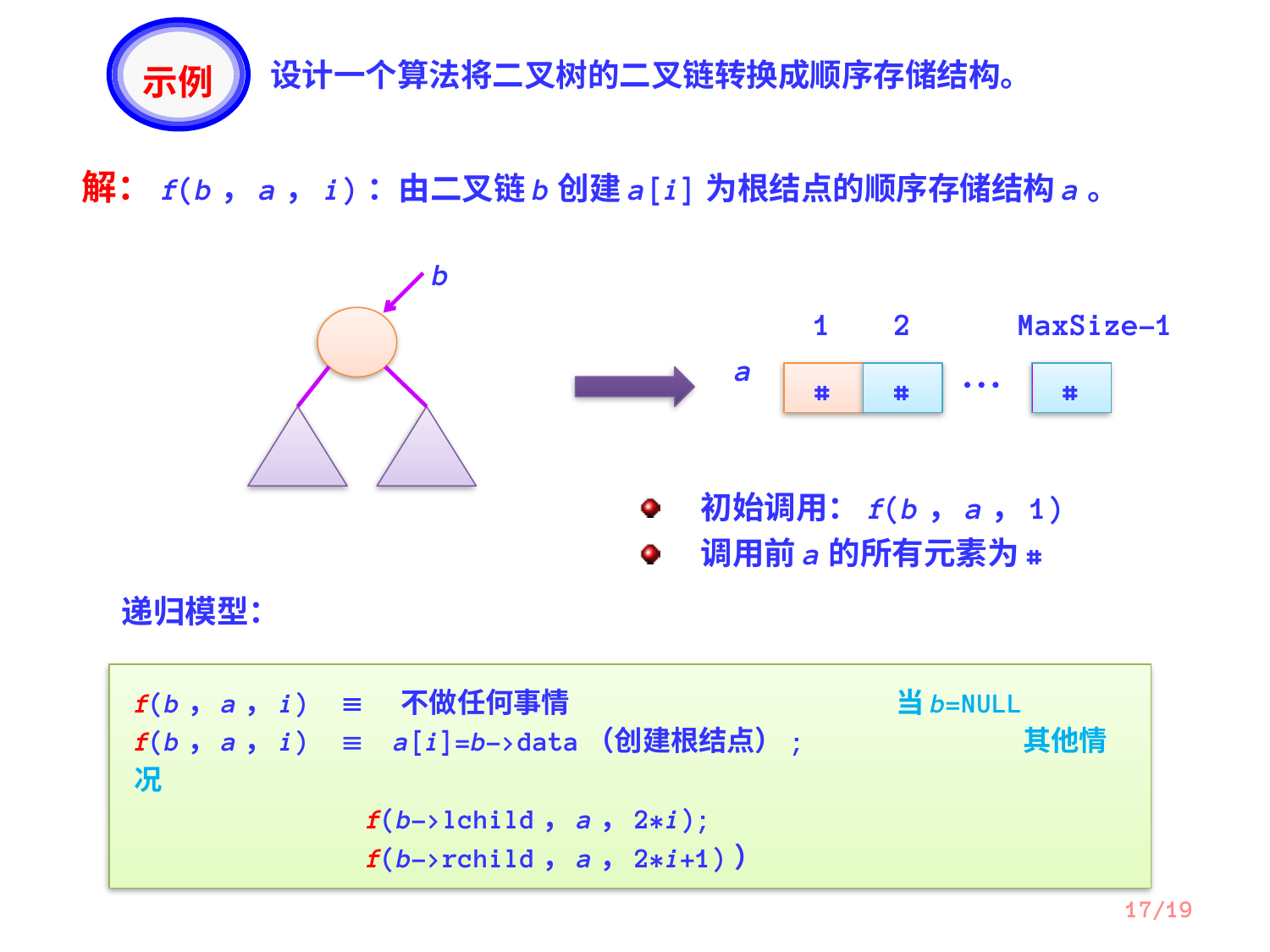

示例
设计一个算法将二叉树的二叉链转换成顺序存储结构。
解：f(b，a，i)：由二叉链b创建a[i]为根结点的顺序存储结构a。
b

1
2
MaxSize-1
a
…
#
#
#

初始调用：f(b，a，1)
调用前a的所有元素为#
递归模型：
f(b，a，i)  ≡  不做任何事情			当b=NULL
f(b，a，i)  ≡  a[i]=b->data（创建根结点）;		其他情况
               f(b->lchild，a，2*i);
               f(b->rchild，a，2*i+1)）
17/19